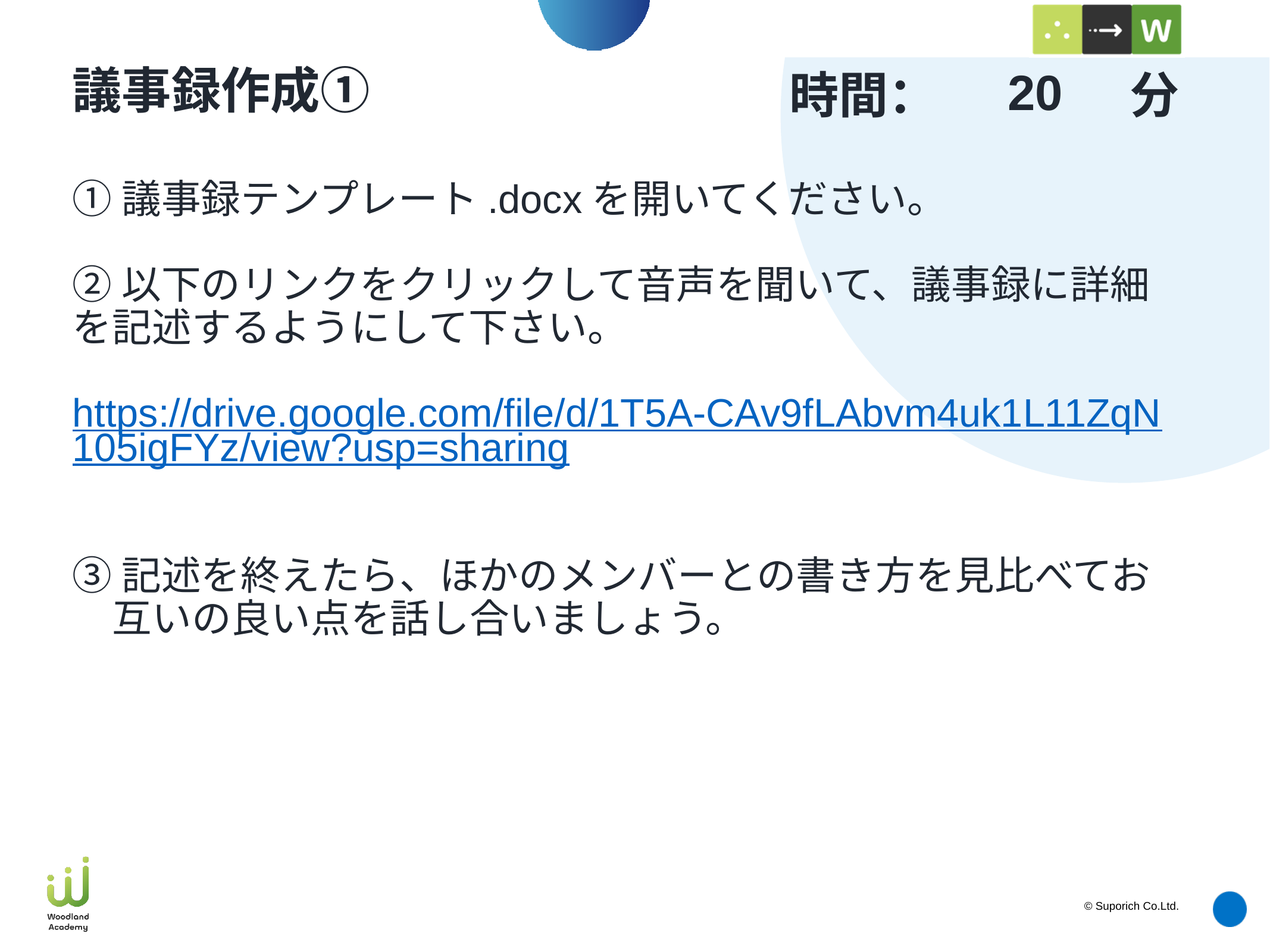

20
# 議事録作成①
①議事録テンプレート.docxを開いてください。

②以下のリンクをクリックして音声を聞いて、議事録に詳細を記述するようにして下さい。

https://drive.google.com/file/d/1T5A-CAv9fLAbvm4uk1L11ZqN105igFYz/view?usp=sharing

③記述を終えたら、ほかのメンバーとの書き方を見比べてお
　互いの良い点を話し合いましょう。